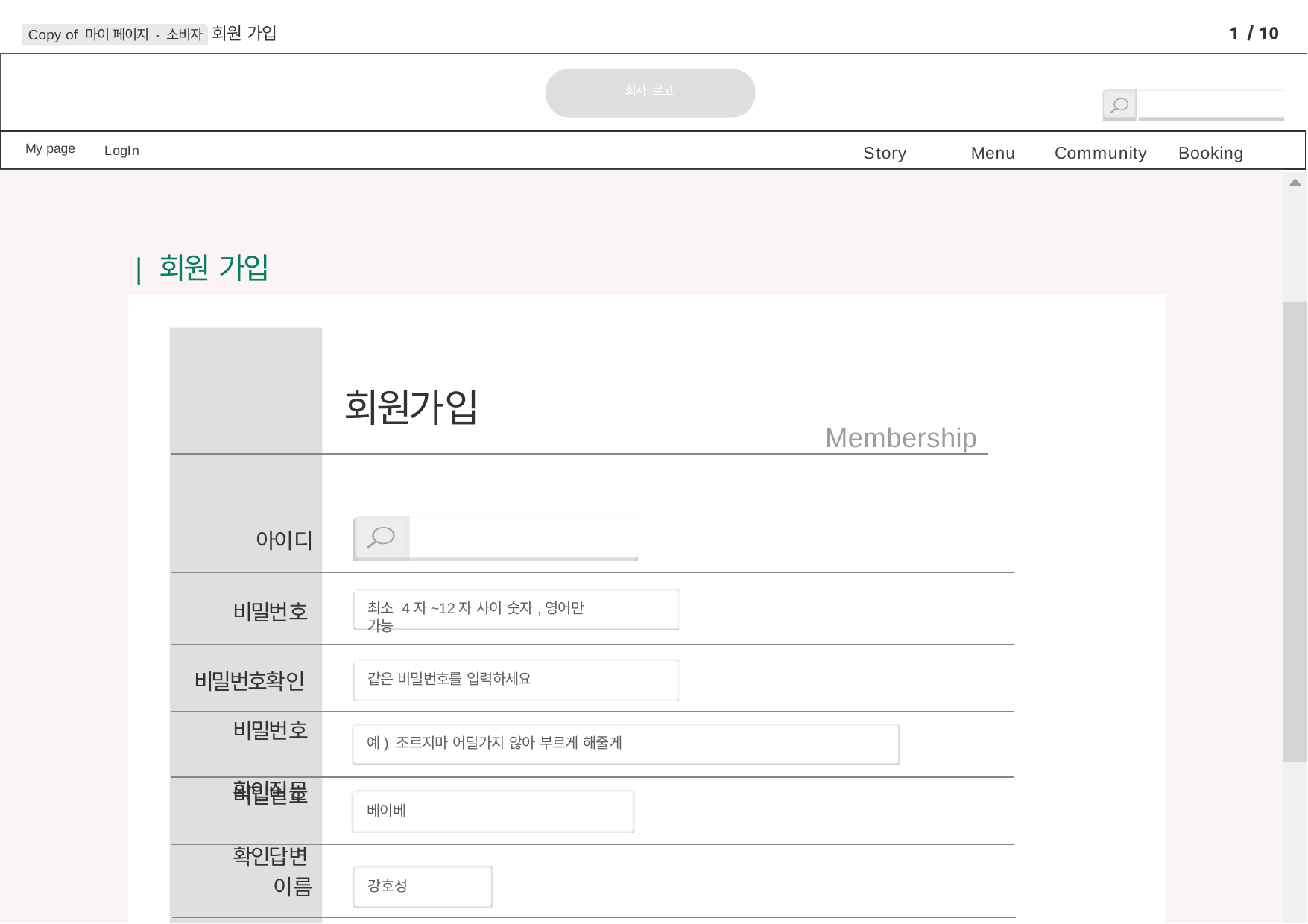

1 / 10
Copy of 마이 페이지 - 소비자   회원 가입

회사 로고

My page
Story
Menu
Community
Booking
LogIn

| 회원 가입

회원가입
Membership

아이디
중복검사가 필요합니다.

비밀번호
최소 4자~12자 사이 숫자,영어만 가능

비밀번호확인
같은 비밀번호를 입력하세요

비밀번호  확인질문

예) 조르지마 어딜가지 않아 부르게 해줄게

비밀번호  확인답변

베이베

이름
강호성